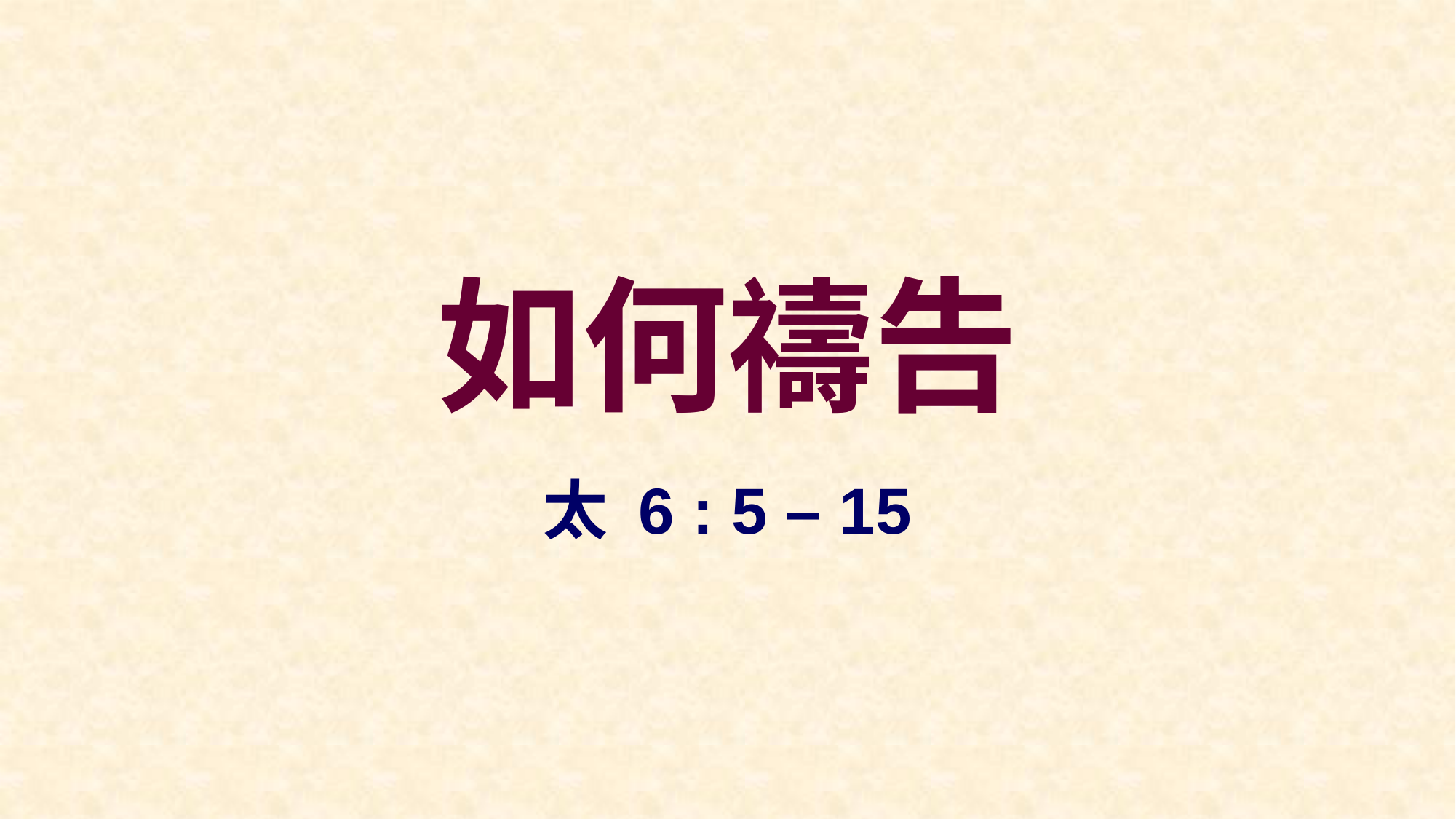

# 如何禱告
太 6 : 5 – 15